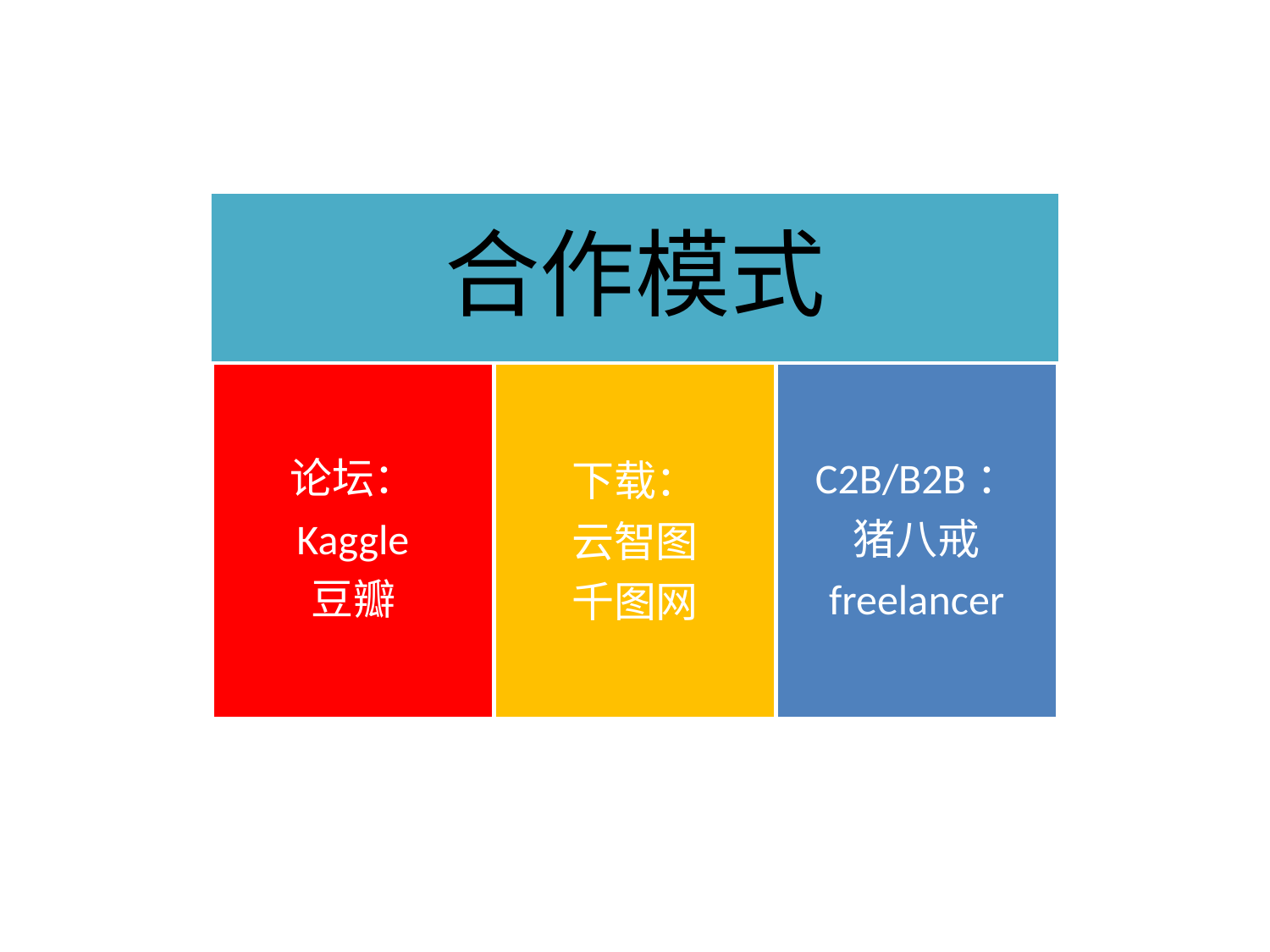

合作模式
论坛：
Kaggle
豆瓣

下载：
云智图
千图网

C2B/B2B：
猪八戒
freelancer